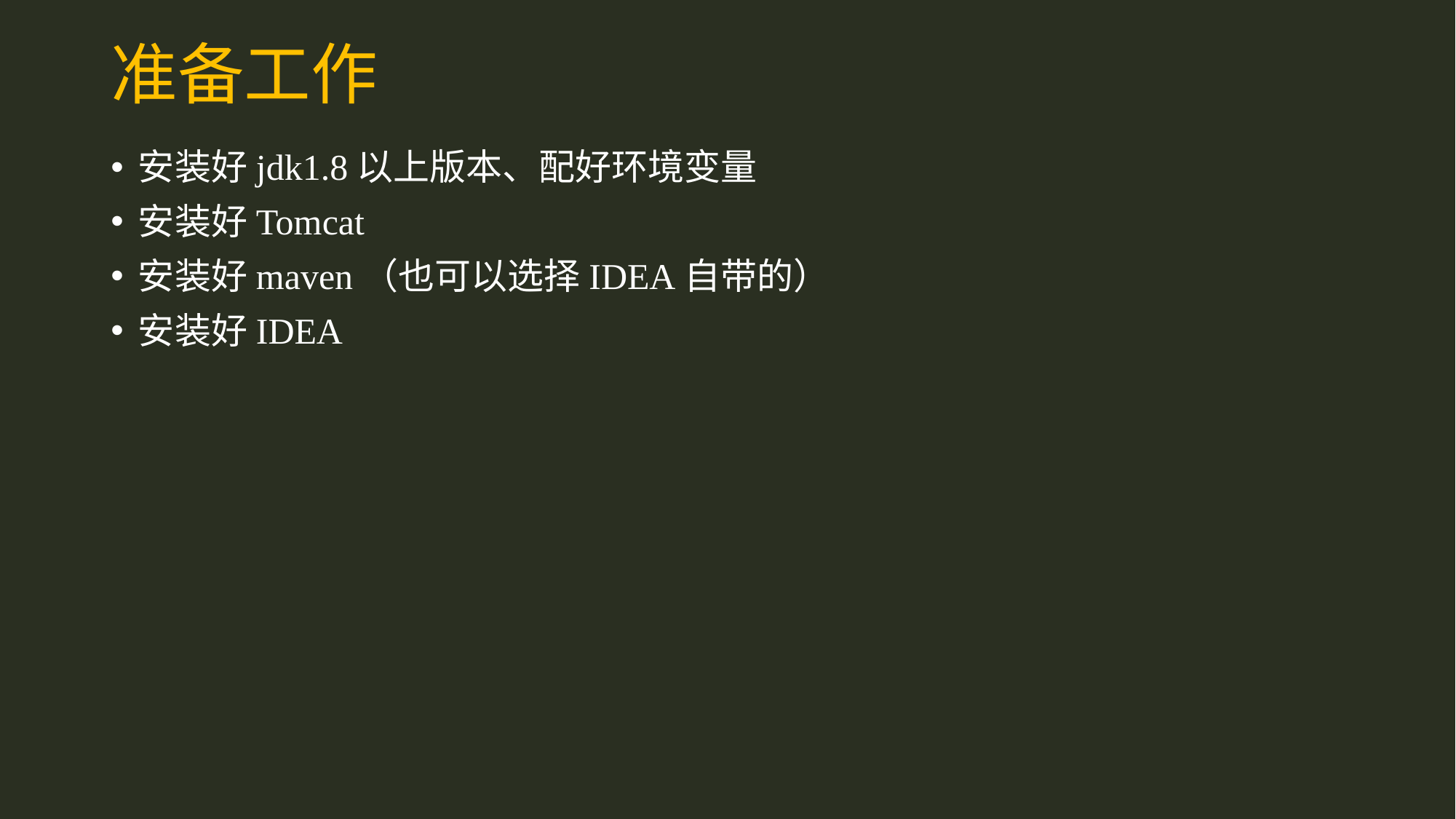

# 准备工作
安装好jdk1.8以上版本、配好环境变量
安装好Tomcat
安装好maven（也可以选择IDEA自带的）
安装好IDEA